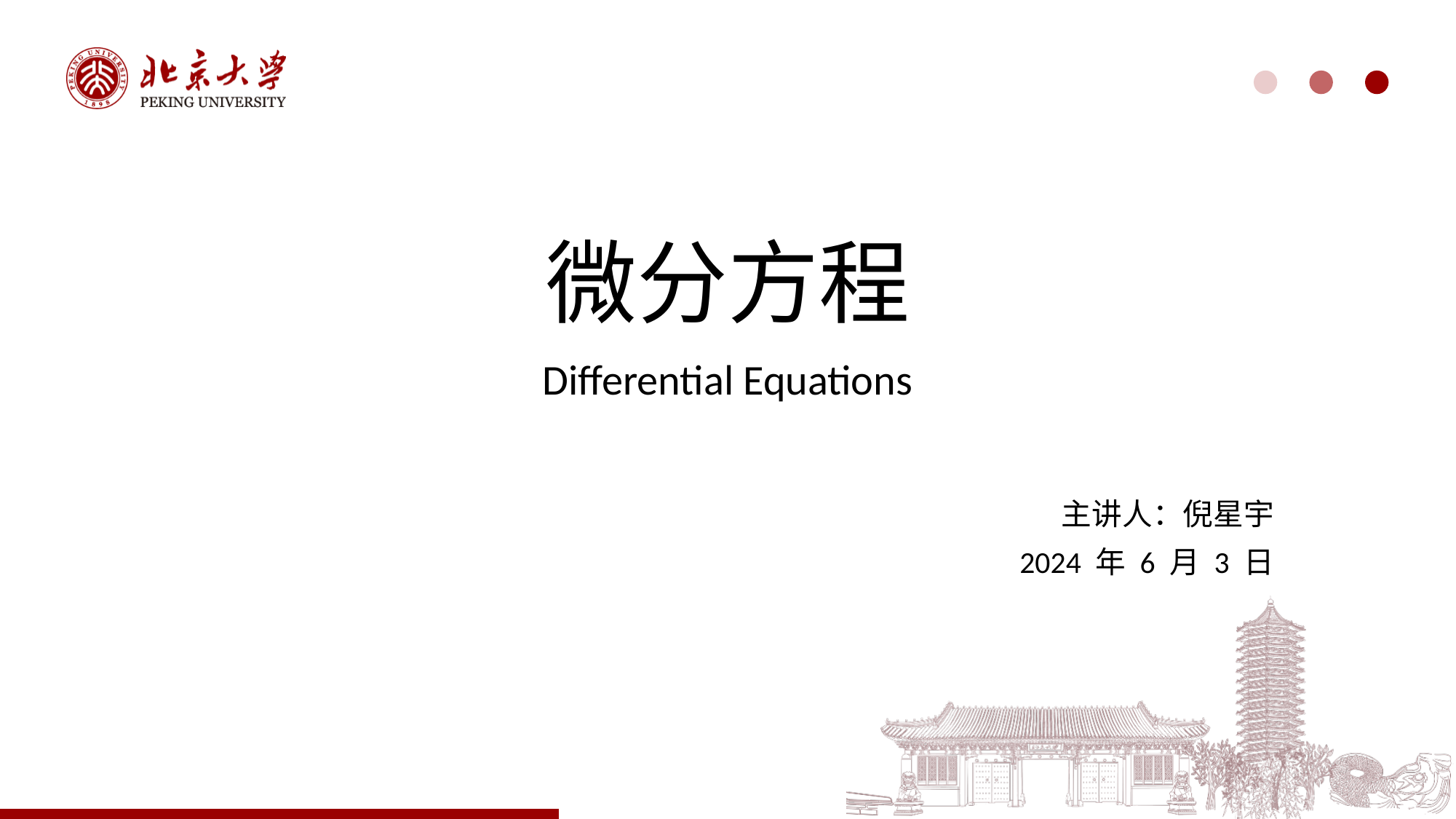

# 微分方程
Differential Equations
主讲人：倪星宇
2024 年 6 月 3 日